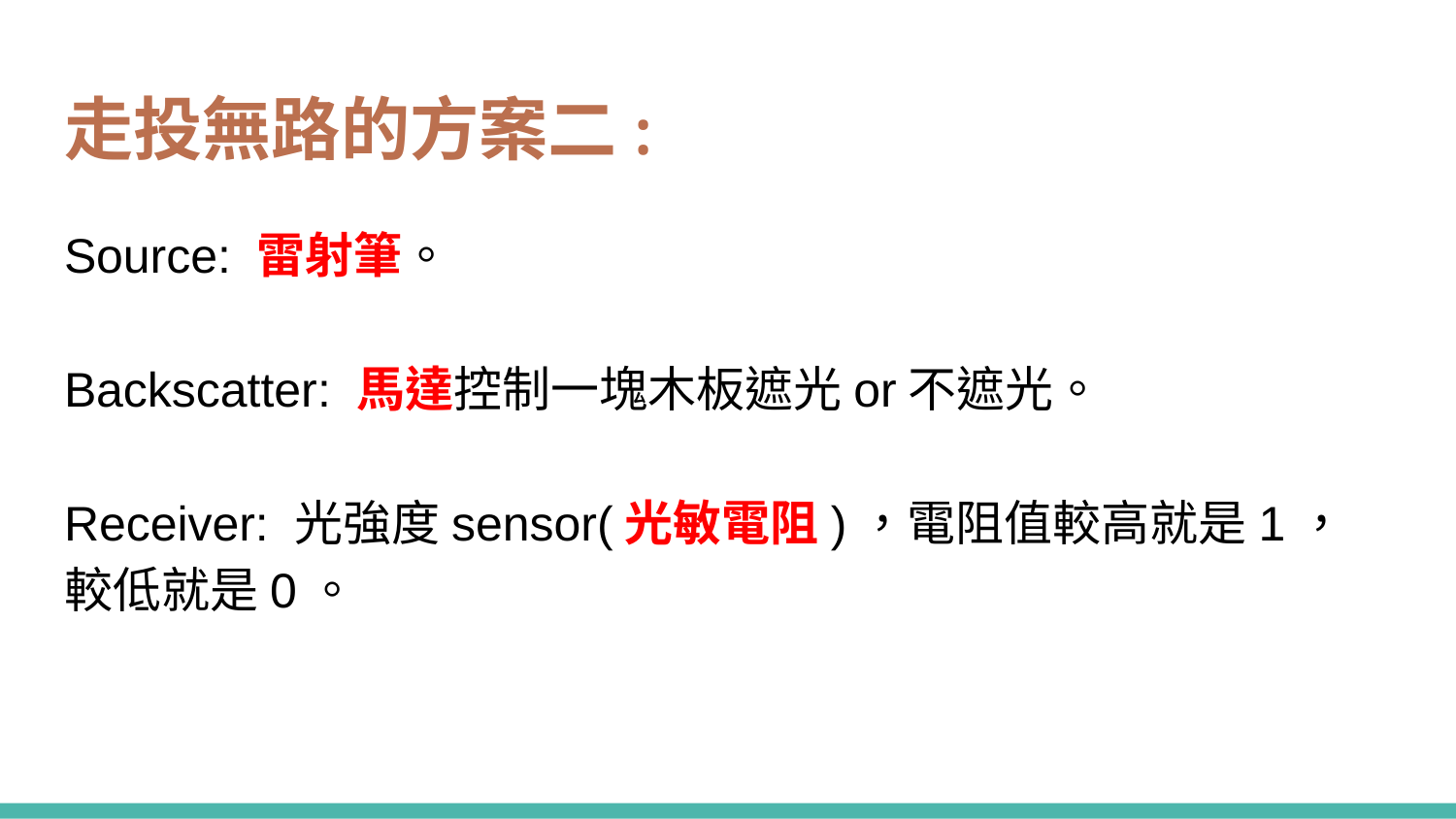

# 走投無路的方案二:
Source: 雷射筆。
Backscatter: 馬達控制一塊木板遮光or不遮光。
Receiver: 光強度sensor(光敏電阻)，電阻值較高就是1，較低就是0。